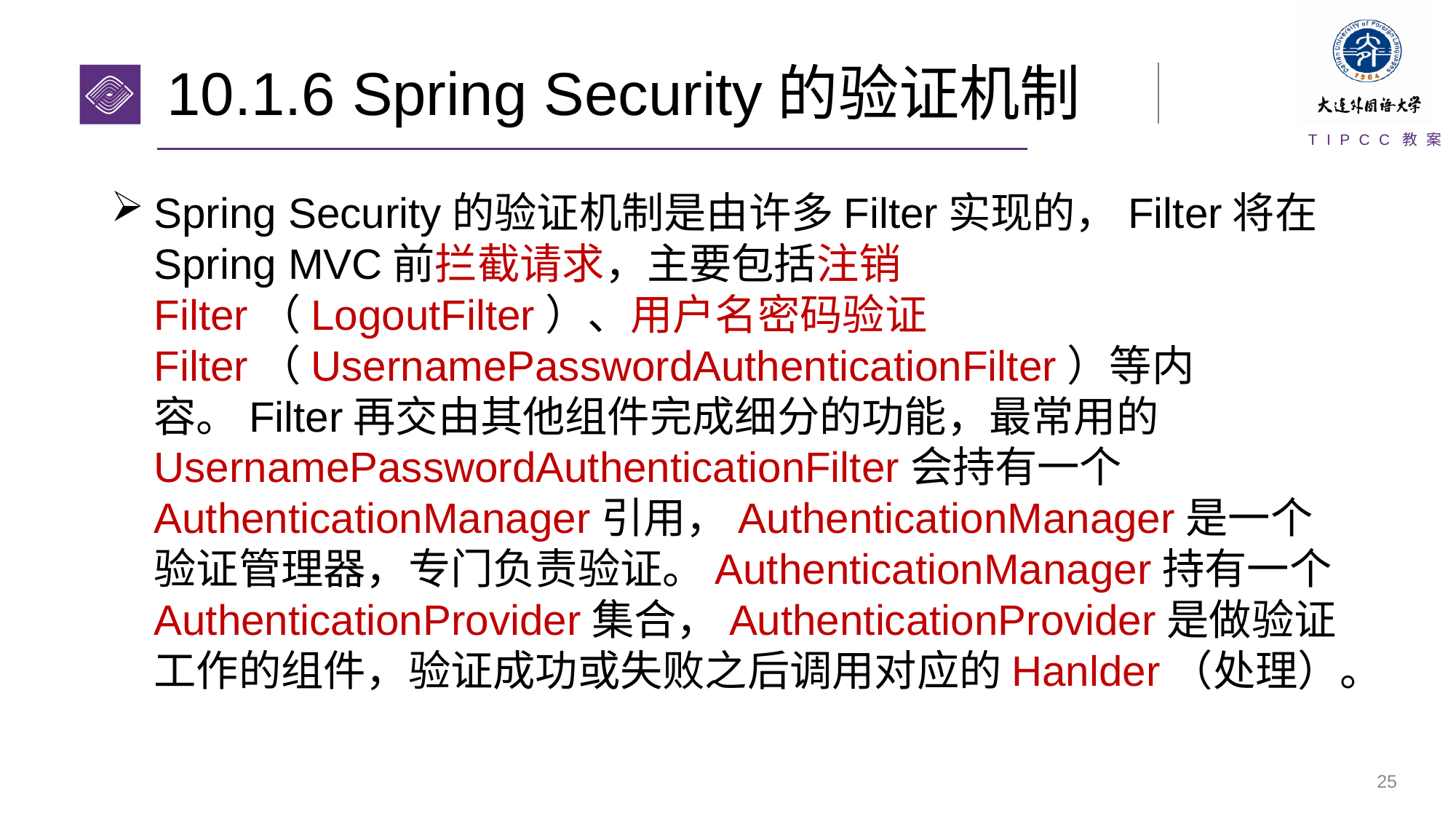

# 10.1.6 Spring Security的验证机制
Spring Security的验证机制是由许多Filter实现的，Filter将在Spring MVC前拦截请求，主要包括注销Filter（LogoutFilter）、用户名密码验证Filter（UsernamePasswordAuthenticationFilter）等内容。Filter再交由其他组件完成细分的功能，最常用的UsernamePasswordAuthenticationFilter会持有一个AuthenticationManager引用，AuthenticationManager是一个验证管理器，专门负责验证。AuthenticationManager持有一个AuthenticationProvider集合，AuthenticationProvider是做验证工作的组件，验证成功或失败之后调用对应的Hanlder（处理）。
25